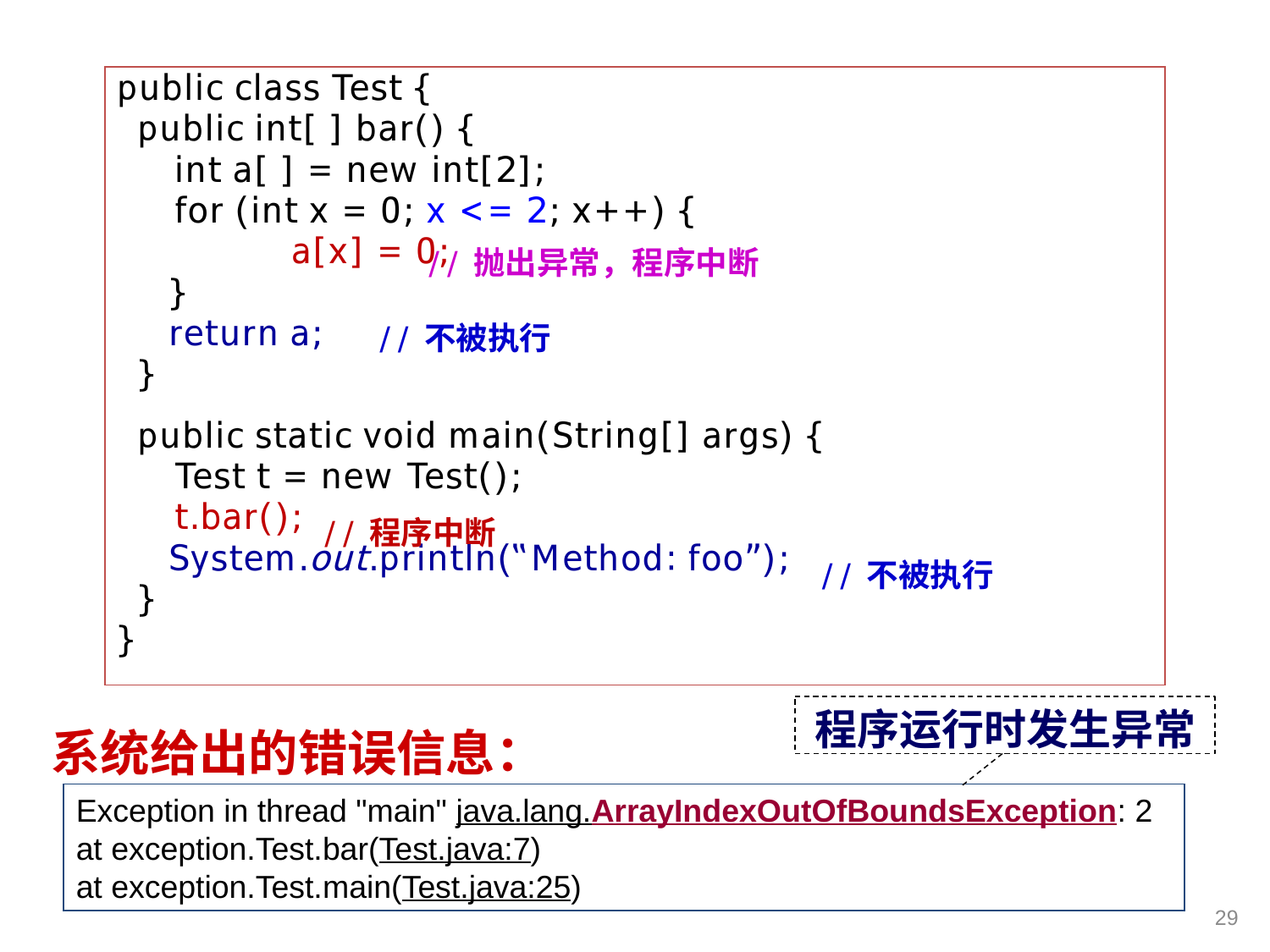

public class Test {
  public int[ ] bar() {
	 int a[ ] = new int[2];
	 for (int x = 0; x <= 2; x++) {
		a[x] = 0;
     }
     return a;
  }

  public static void main(String[] args) {
	 Test t = new Test();
	 t.bar();
     System.out.println(“Method: foo”);
  }
}
//抛出异常，程序中断
//不被执行
//程序中断
//不被执行
程序运行时发生异常
系统给出的错误信息：
Exception in thread "main" java.lang.ArrayIndexOutOfBoundsException: 2
at exception.Test.bar(Test.java:7)
at exception.Test.main(Test.java:25)
29